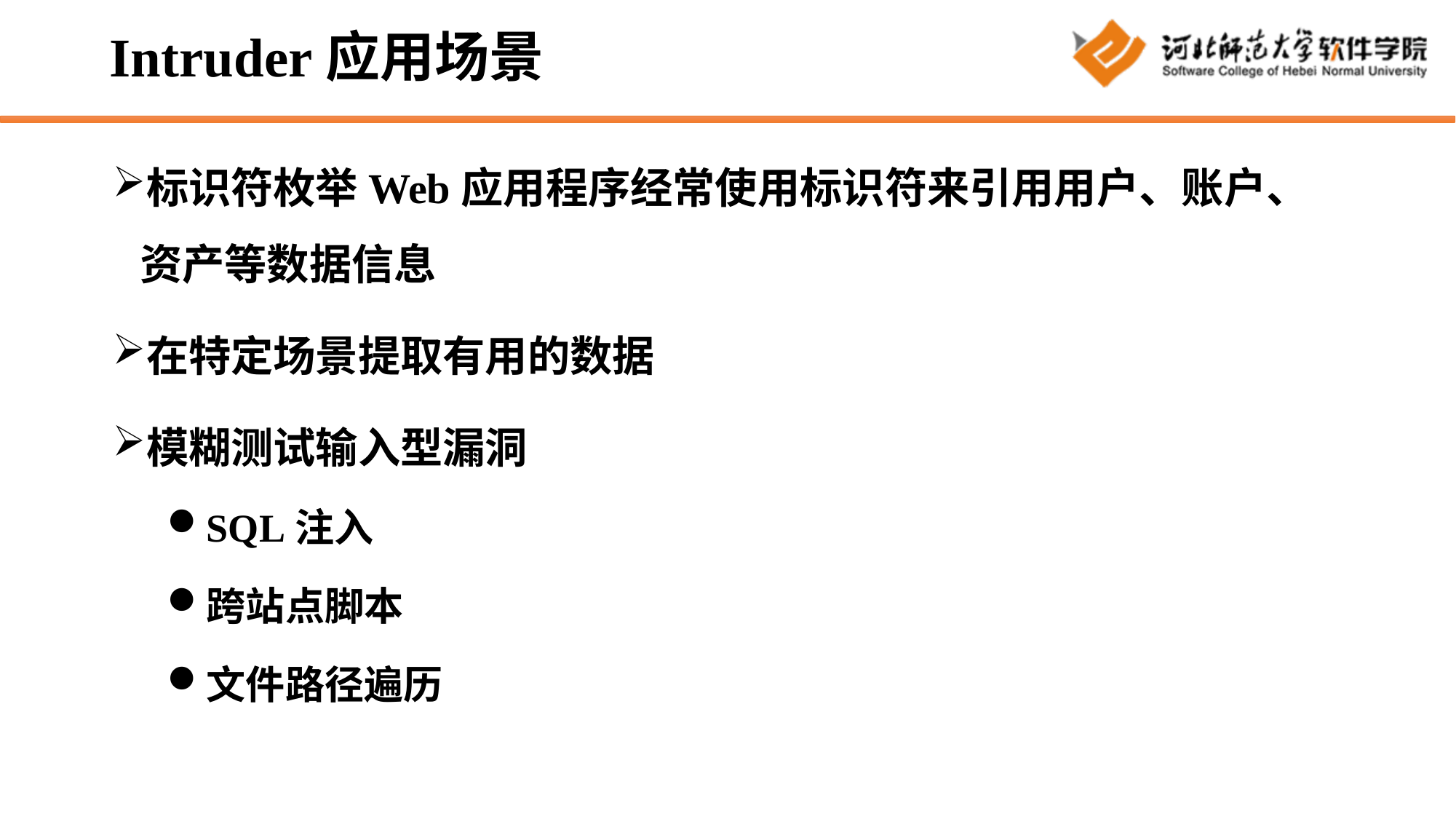

# Intruder应用场景
标识符枚举Web应用程序经常使用标识符来引用用户、账户、资产等数据信息
在特定场景提取有用的数据
模糊测试输入型漏洞
SQL注入
跨站点脚本
文件路径遍历